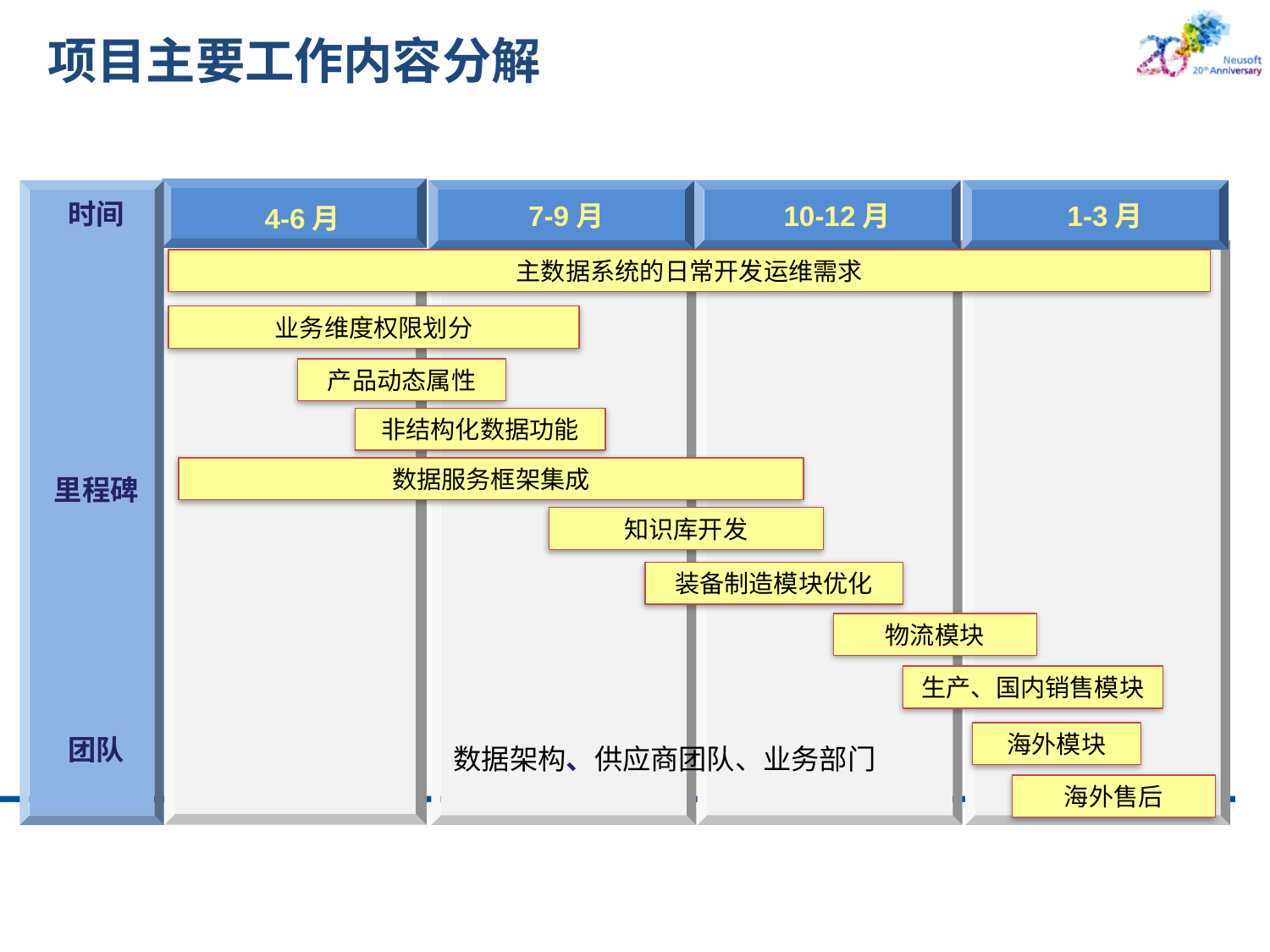

# 项目主要工作内容分解

时间
7-9月
10-12月
1-3月
4-6月

主数据系统的日常开发运维需求
业务维度权限划分
产品动态属性
非结构化数据功能
数据服务框架集成
里程碑
知识库开发
装备制造模块优化
物流模块
生产、国内销售模块
海外模块
团队
数据架构、供应商团队、业务部门
海外售后